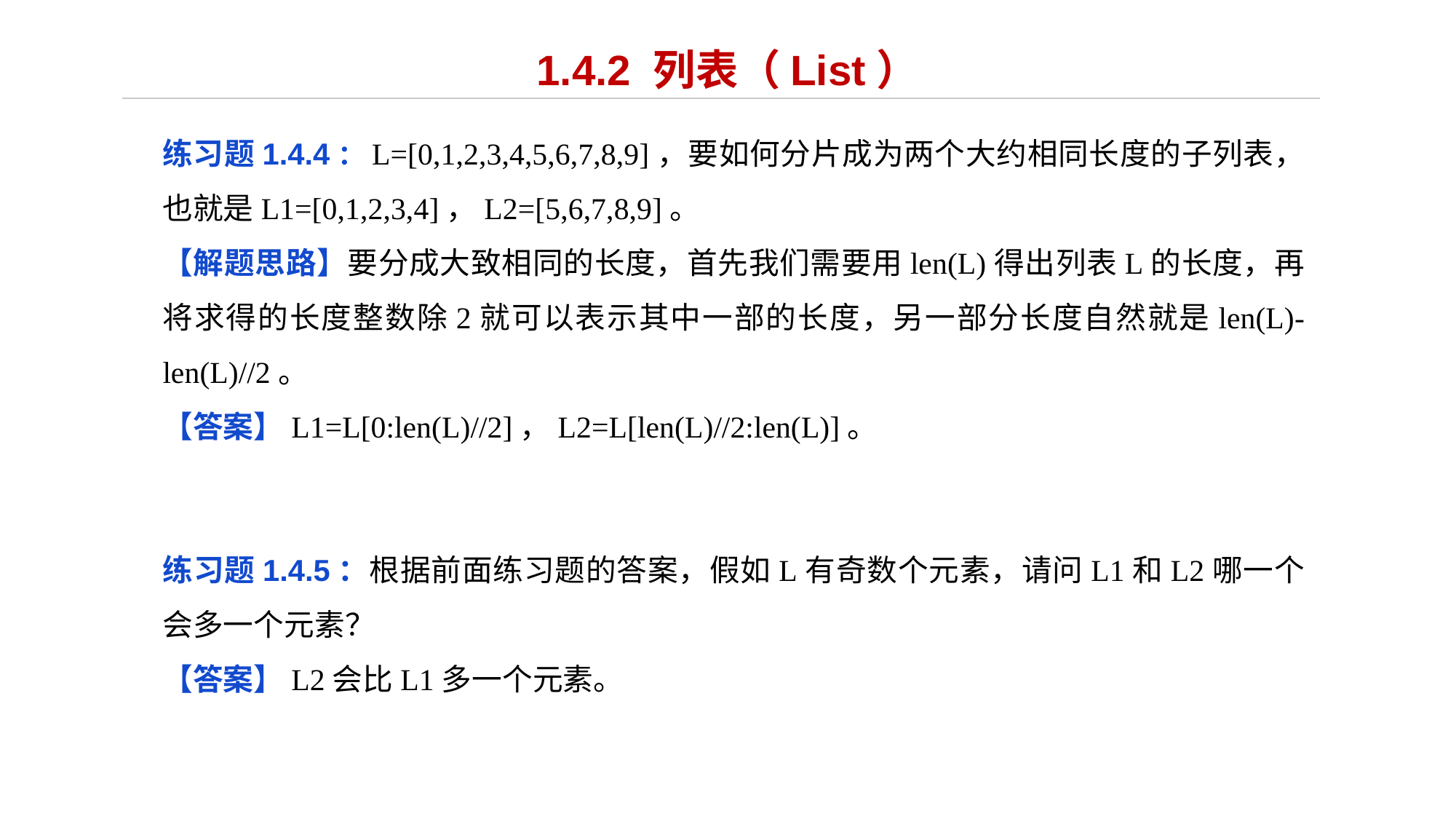

# 1.4.2 列表（List）
练习题1.4.4：L=[0,1,2,3,4,5,6,7,8,9]，要如何分片成为两个大约相同长度的子列表，也就是L1=[0,1,2,3,4]，L2=[5,6,7,8,9]。
【解题思路】要分成大致相同的长度，首先我们需要用len(L)得出列表L的长度，再将求得的长度整数除2就可以表示其中一部的长度，另一部分长度自然就是len(L)-len(L)//2。
【答案】L1=L[0:len(L)//2]，L2=L[len(L)//2:len(L)]。
练习题1.4.5：根据前面练习题的答案，假如L有奇数个元素，请问L1和L2哪一个会多一个元素？
【答案】L2会比L1多一个元素。